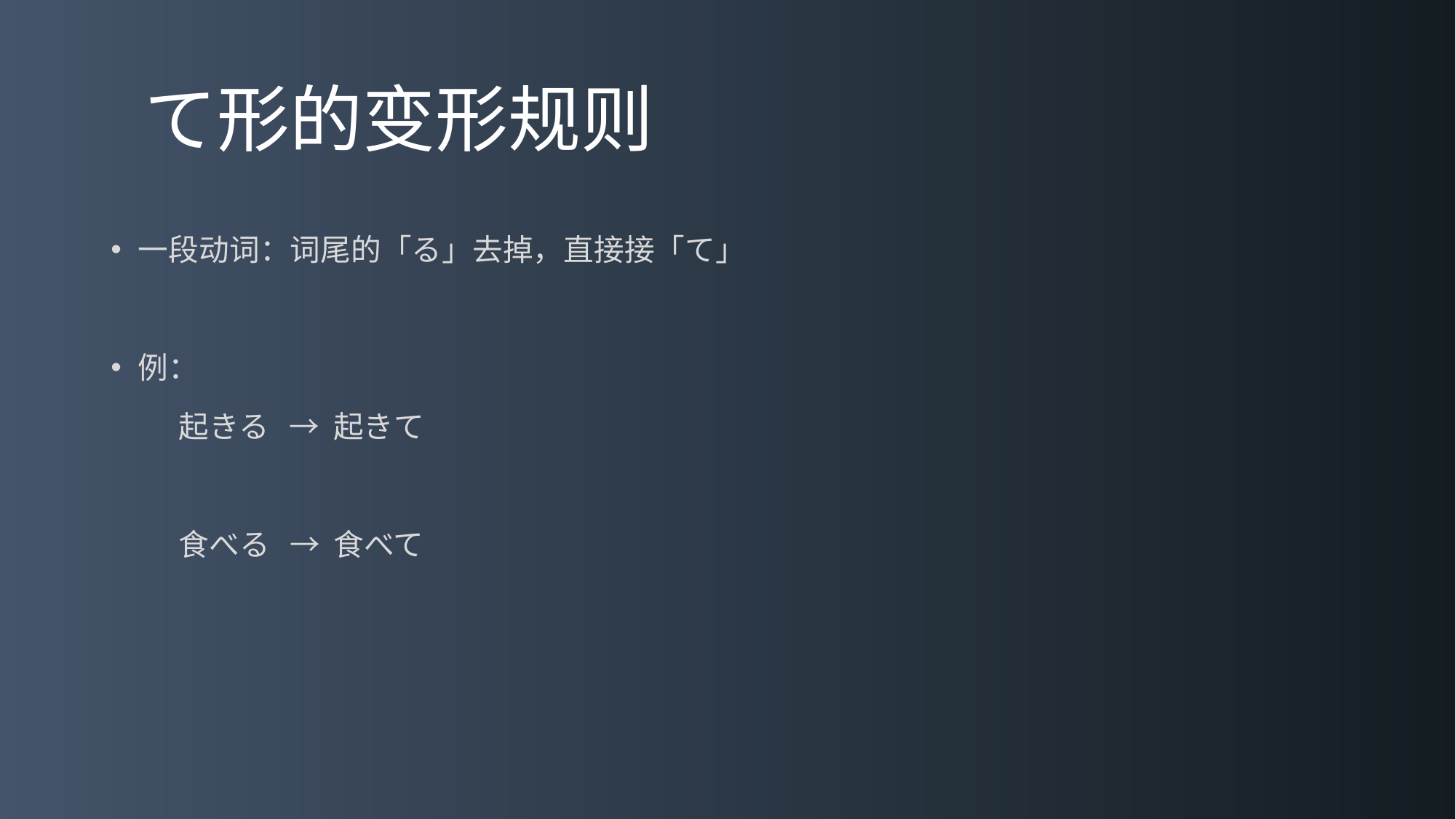

# て形的变形规则
一段动词：词尾的「る」去掉，直接接「て」

例：
         起きる   →  起きて

         食べる   →  食べて